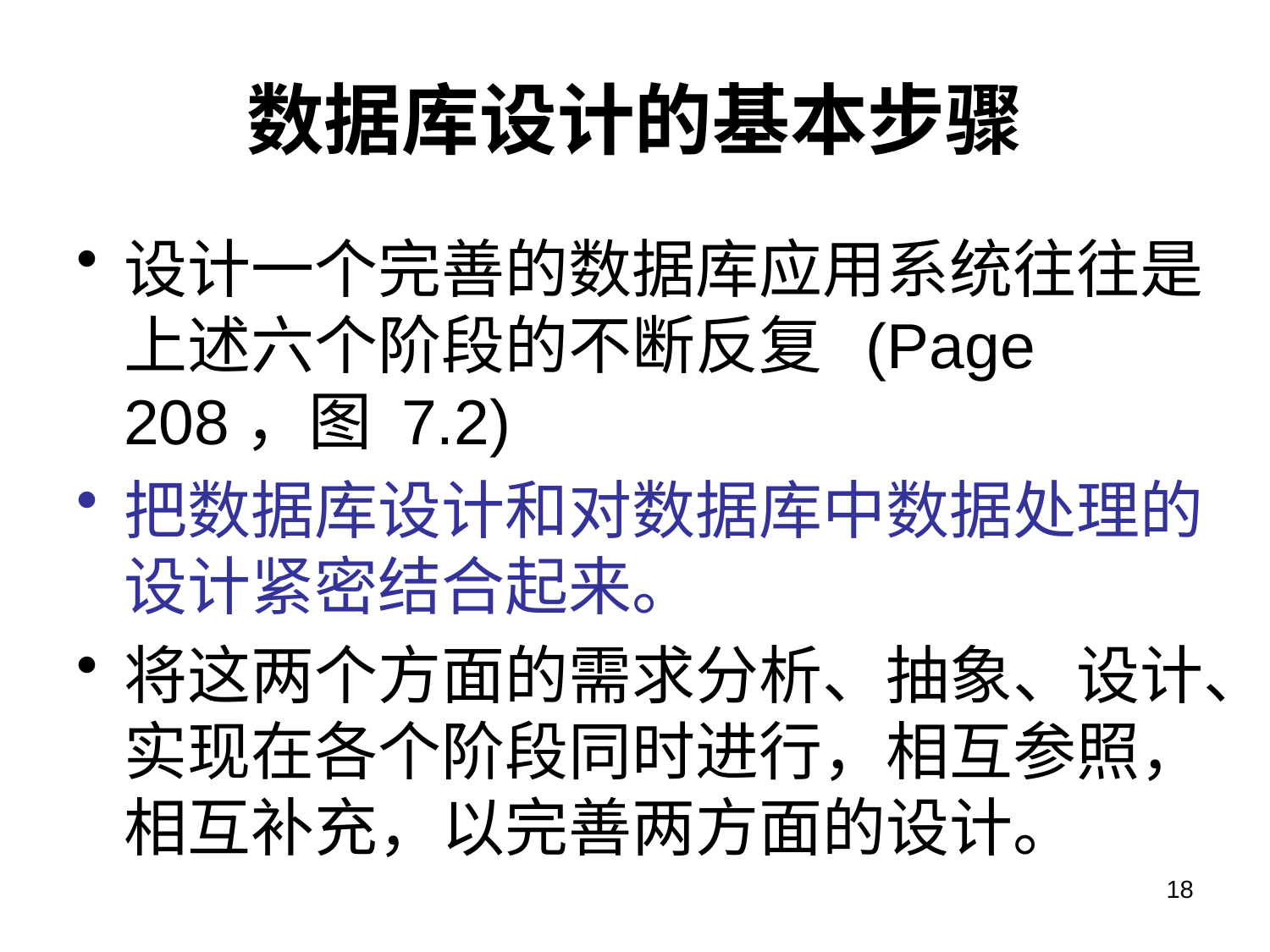

# 数据库设计的基本步骤
设计一个完善的数据库应用系统往往是上述六个阶段的不断反复  (Page 208，图 7.2)
把数据库设计和对数据库中数据处理的设计紧密结合起来。
将这两个方面的需求分析、抽象、设计、实现在各个阶段同时进行，相互参照，相互补充，以完善两方面的设计。
18